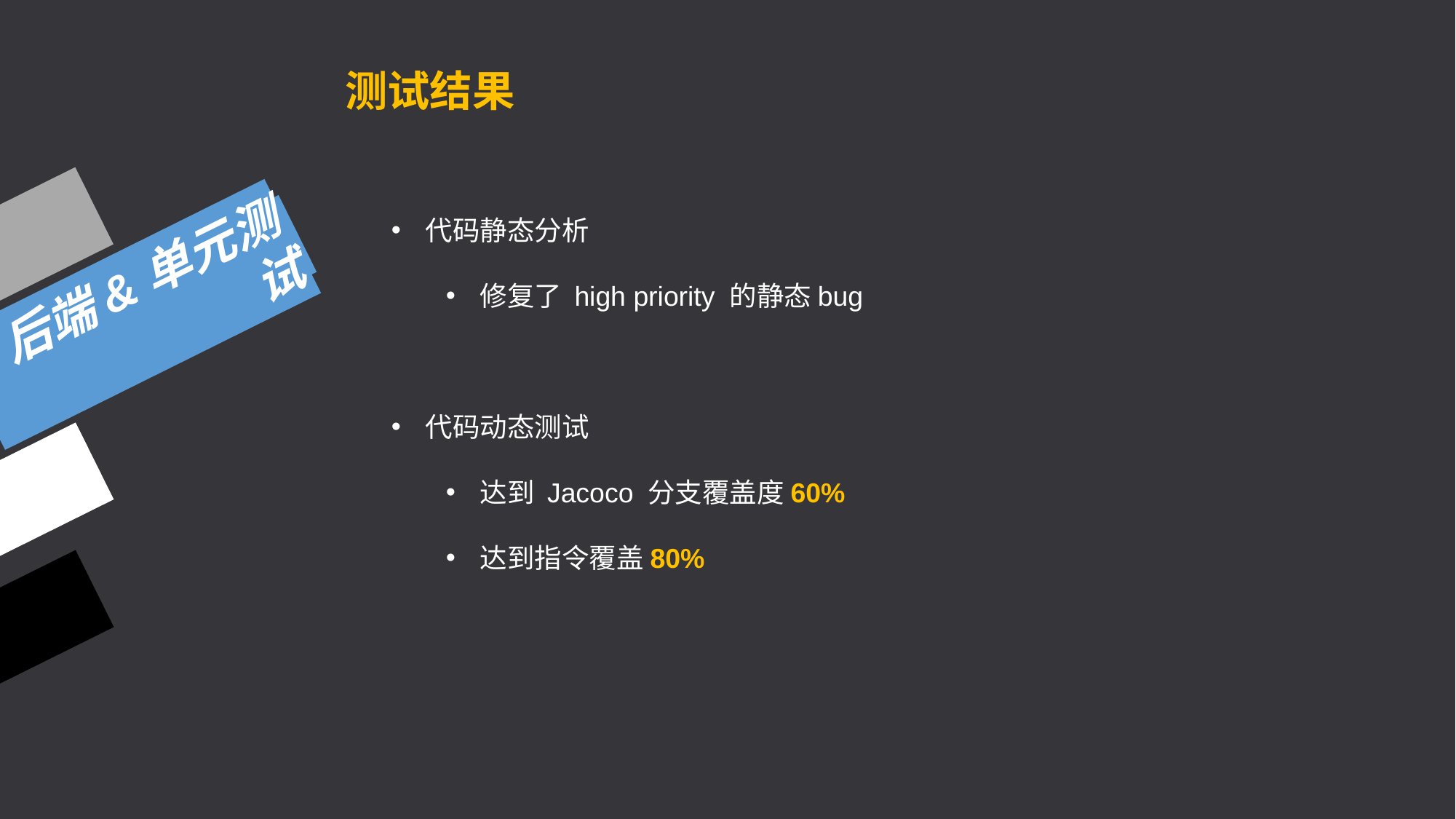

测试结果
代码静态分析
修复了 high priority 的静态bug

代码动态测试
达到 Jacoco 分支覆盖度60%
达到指令覆盖80%

后端&单元测试